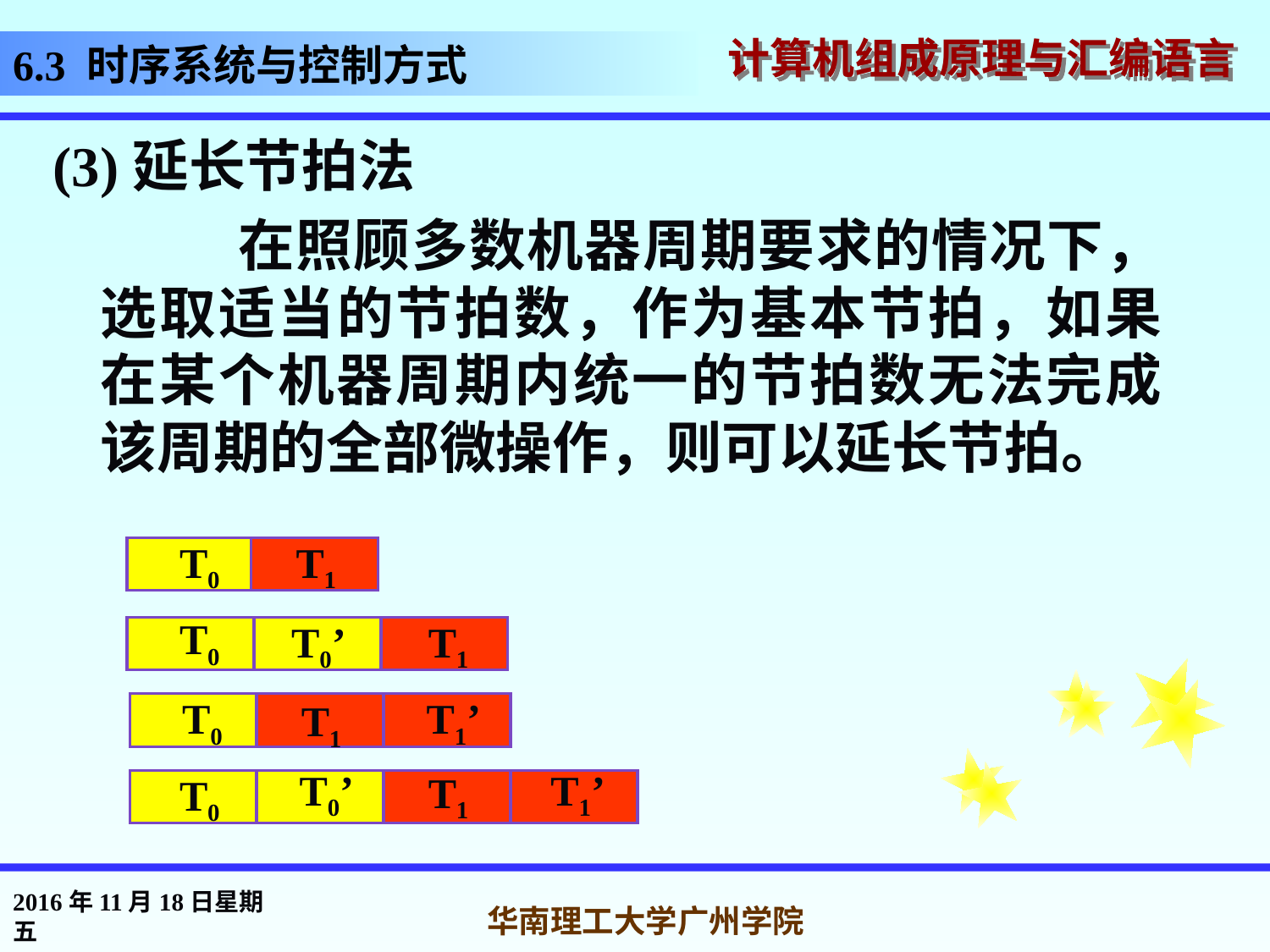

# 6.3 时序系统与控制方式
(3)延长节拍法
            在照顾多数机器周期要求的情况下，选取适当的节拍数，作为基本节拍，如果在某个机器周期内统一的节拍数无法完成该周期的全部微操作，则可以延长节拍。
T0

T1

T0

T0’

T1

T0

T1’

T1

T0’

T1’

T1

T0

2016年11月18日星期五
华南理工大学广州学院